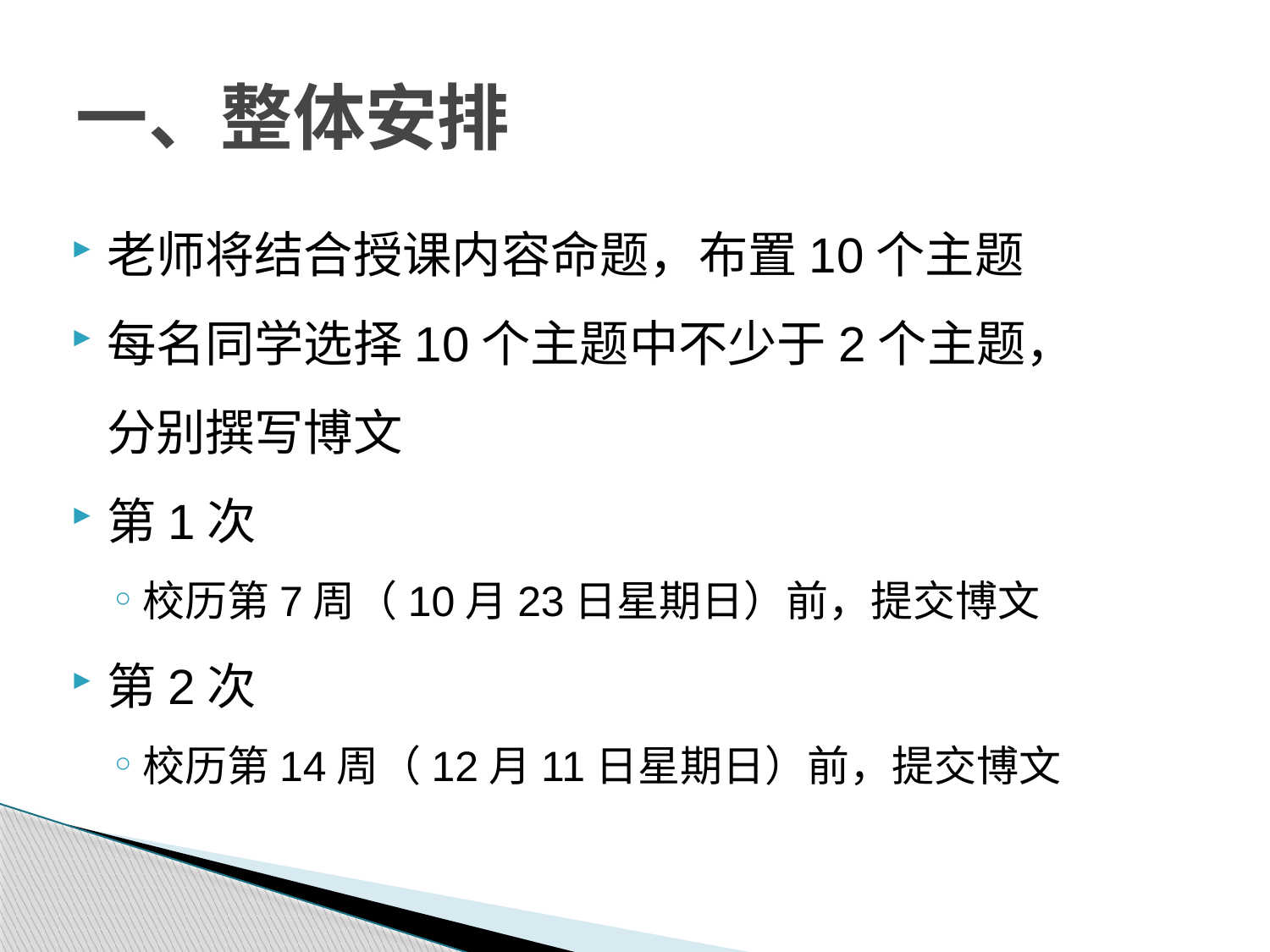

# 一、整体安排
老师将结合授课内容命题，布置10个主题
每名同学选择10个主题中不少于2个主题，分别撰写博文
第1次
校历第7周（10月23日星期日）前，提交博文
第2次
校历第14周（12月11日星期日）前，提交博文